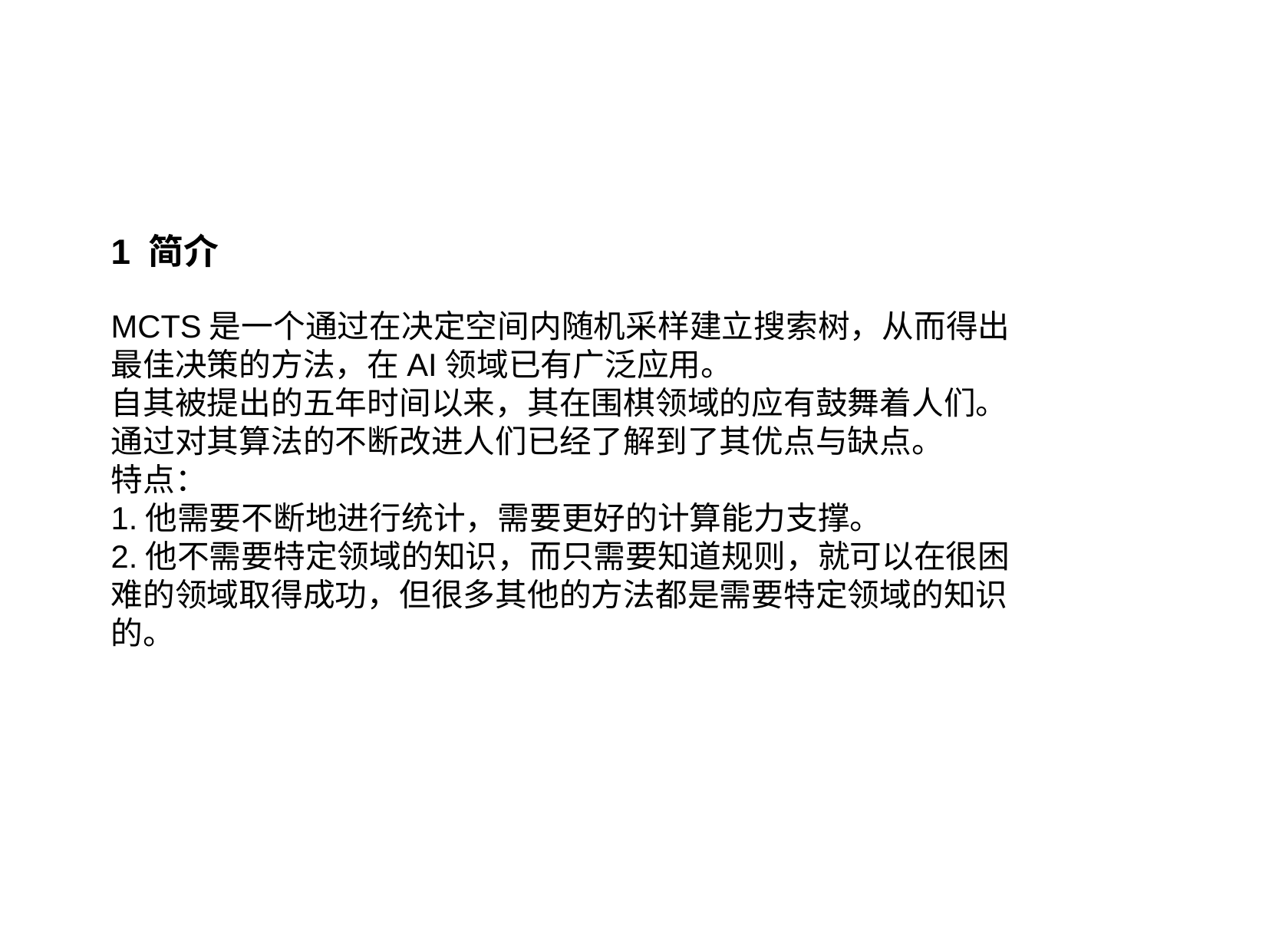

1 简介

MCTS是一个通过在决定空间内随机采样建立搜索树，从而得出最佳决策的方法，在AI领域已有广泛应用。
自其被提出的五年时间以来，其在围棋领域的应有鼓舞着人们。通过对其算法的不断改进人们已经了解到了其优点与缺点。
特点：
1.他需要不断地进行统计，需要更好的计算能力支撑。
2.他不需要特定领域的知识，而只需要知道规则，就可以在很困难的领域取得成功，但很多其他的方法都是需要特定领域的知识的。